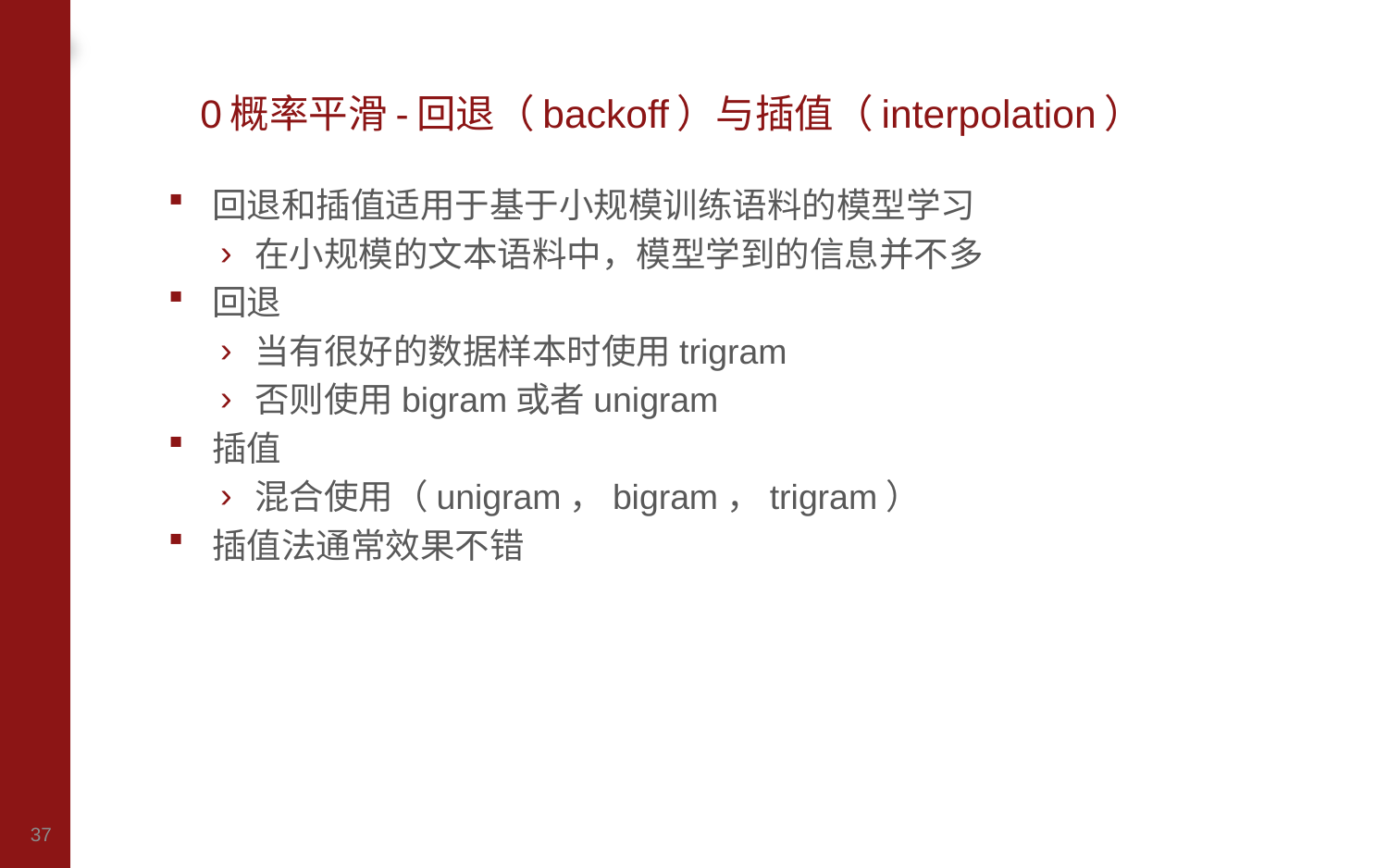

# 0概率平滑-回退（backoff）与插值（interpolation）

回退和插值适用于基于小规模训练语料的模型学习
在小规模的文本语料中，模型学到的信息并不多
回退
当有很好的数据样本时使用trigram
否则使用bigram或者unigram
插值
混合使用（unigram，bigram，trigram）
插值法通常效果不错

37